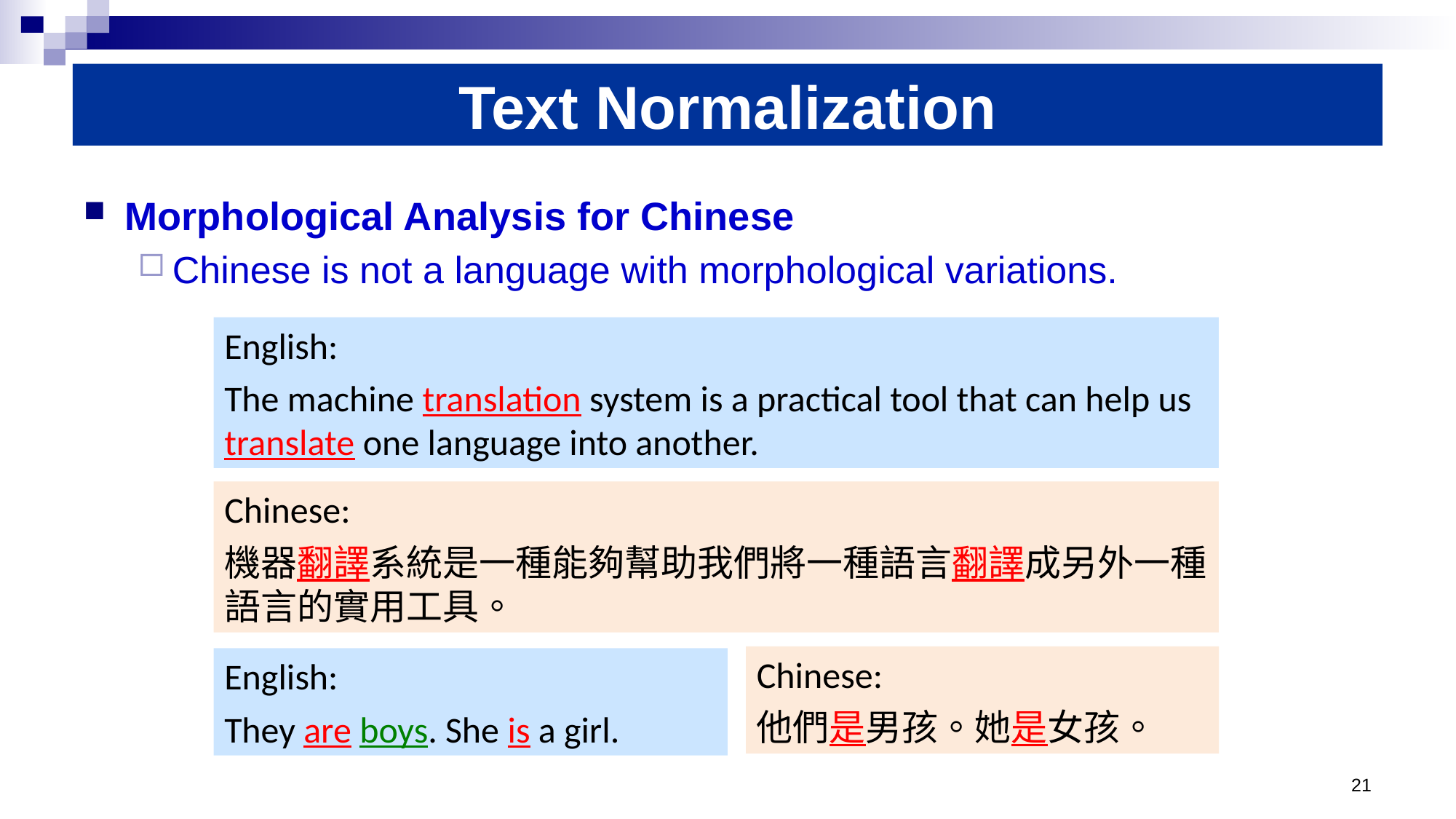

# Text Normalization
Morphological Analysis for Chinese
Chinese is not a language with morphological variations.
English:
The machine translation system is a practical tool that can help us translate one language into another.
Chinese:
機器翻譯系統是一種能夠幫助我們將一種語言翻譯成另外一種語言的實用工具。
Chinese:
他們是男孩。她是女孩。
English:
They are boys. She is a girl.
21